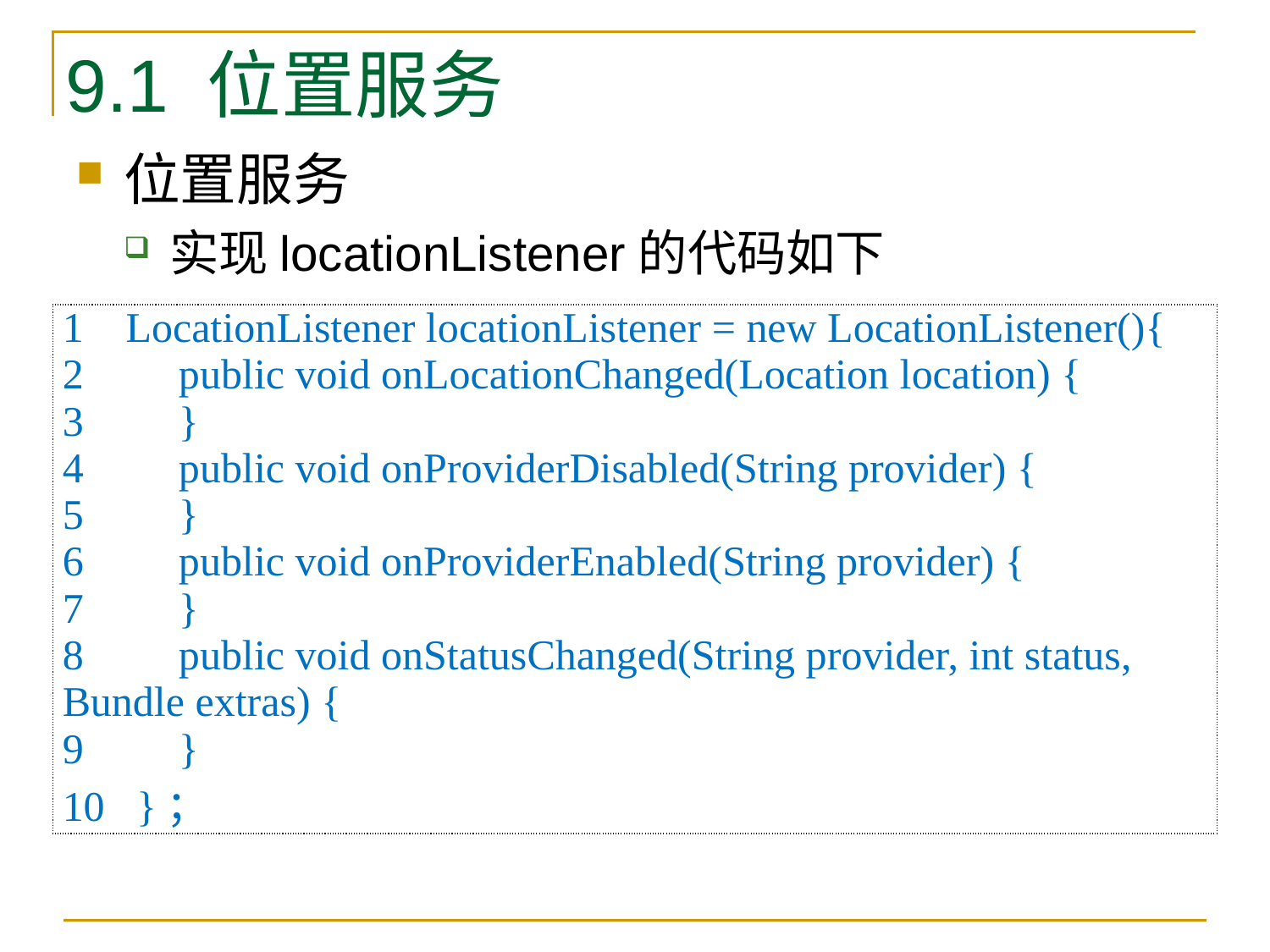

# 9.1 位置服务
位置服务
实现locationListener的代码如下
| 1 LocationListener locationListener = new LocationListener(){ 2 public void onLocationChanged(Location location) { 3 } 4 public void onProviderDisabled(String provider) { 5 } 6 public void onProviderEnabled(String provider) { 7 } 8 public void onStatusChanged(String provider, int status, Bundle extras) { 9 } 10 }； |
| --- |